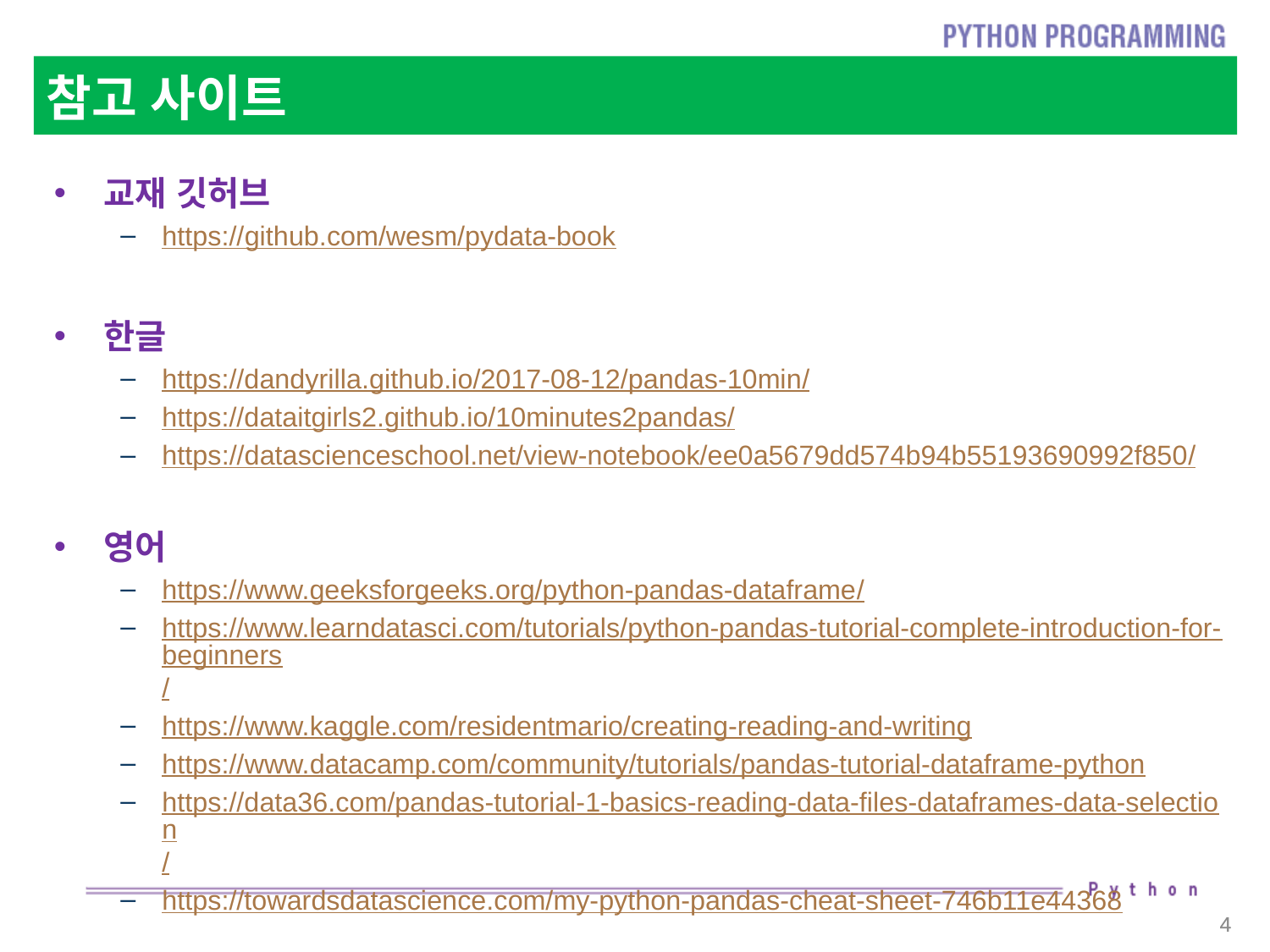

# 참고 사이트
교재 깃허브
https://github.com/wesm/pydata-book

한글
https://dandyrilla.github.io/2017-08-12/pandas-10min/
https://dataitgirls2.github.io/10minutes2pandas/
https://datascienceschool.net/view-notebook/ee0a5679dd574b94b55193690992f850/

영어
https://www.geeksforgeeks.org/python-pandas-dataframe/
https://www.learndatasci.com/tutorials/python-pandas-tutorial-complete-introduction-for-beginners/
https://www.kaggle.com/residentmario/creating-reading-and-writing
https://www.datacamp.com/community/tutorials/pandas-tutorial-dataframe-python
https://data36.com/pandas-tutorial-1-basics-reading-data-files-dataframes-data-selection/
https://towardsdatascience.com/my-python-pandas-cheat-sheet-746b11e44368

4